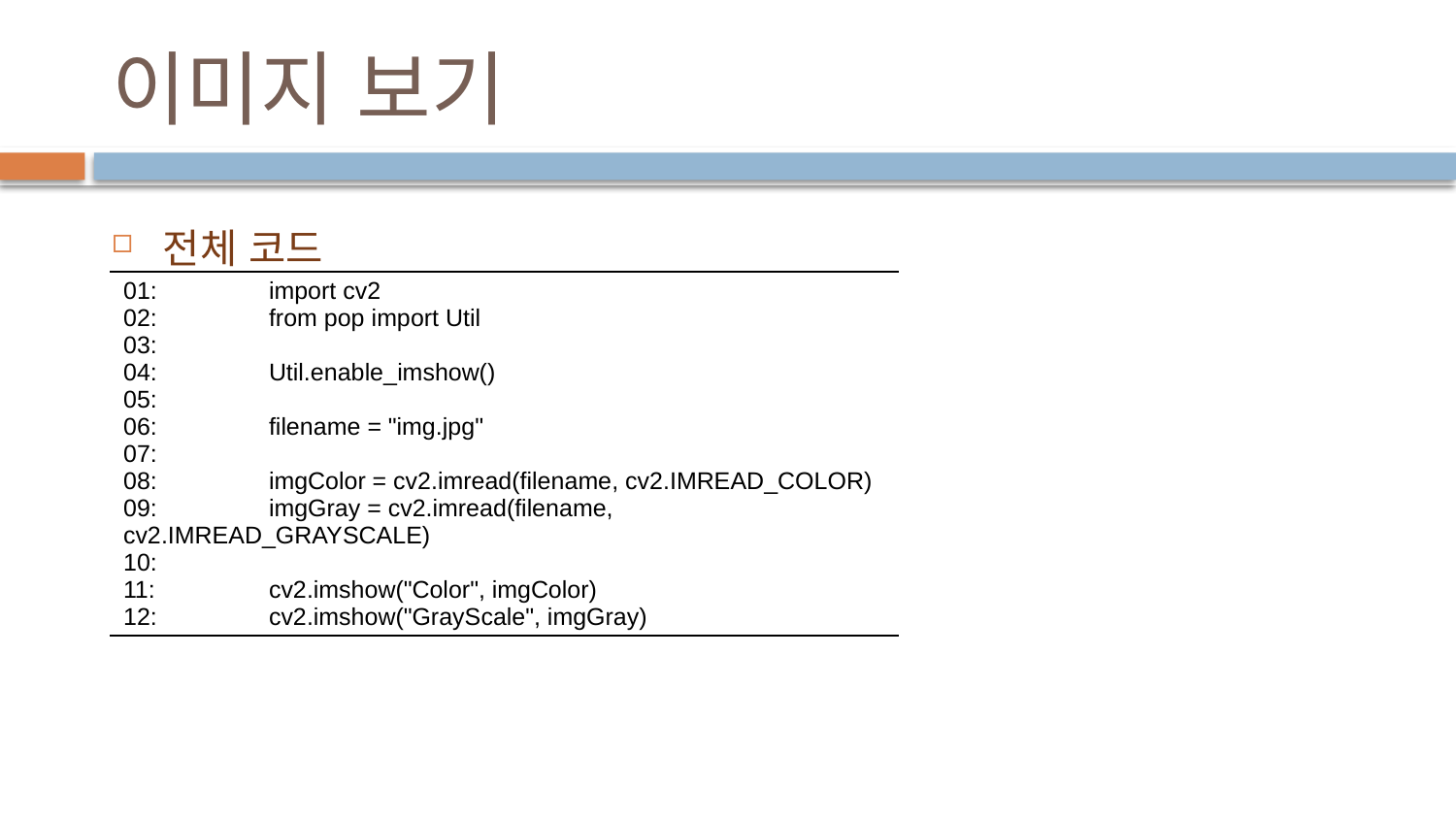

# 이미지 보기
전체 코드
| 01: import cv2 02: from pop import Util 03: 04: Util.enable\_imshow() 05: 06: filename = "img.jpg" 07: 08: imgColor = cv2.imread(filename, cv2.IMREAD\_COLOR) 09: imgGray = cv2.imread(filename, cv2.IMREAD\_GRAYSCALE) 10: 11: cv2.imshow("Color", imgColor) 12: cv2.imshow("GrayScale", imgGray) |
| --- |